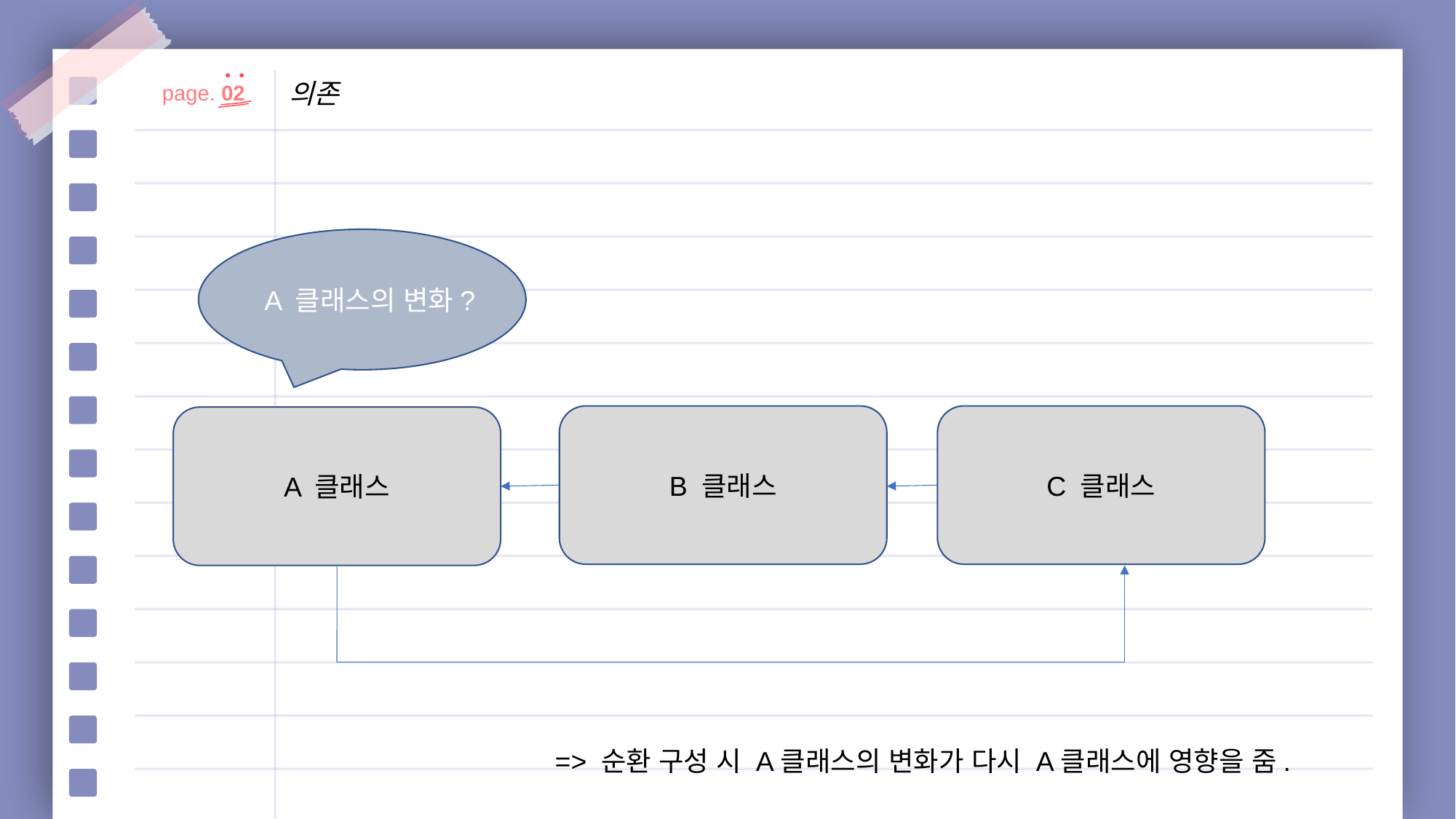

의존

page. 02
A 클래스의 변화?
B 클래스
C 클래스
A 클래스
=> 순환 구성 시 A클래스의 변화가 다시 A클래스에 영향을 줌.